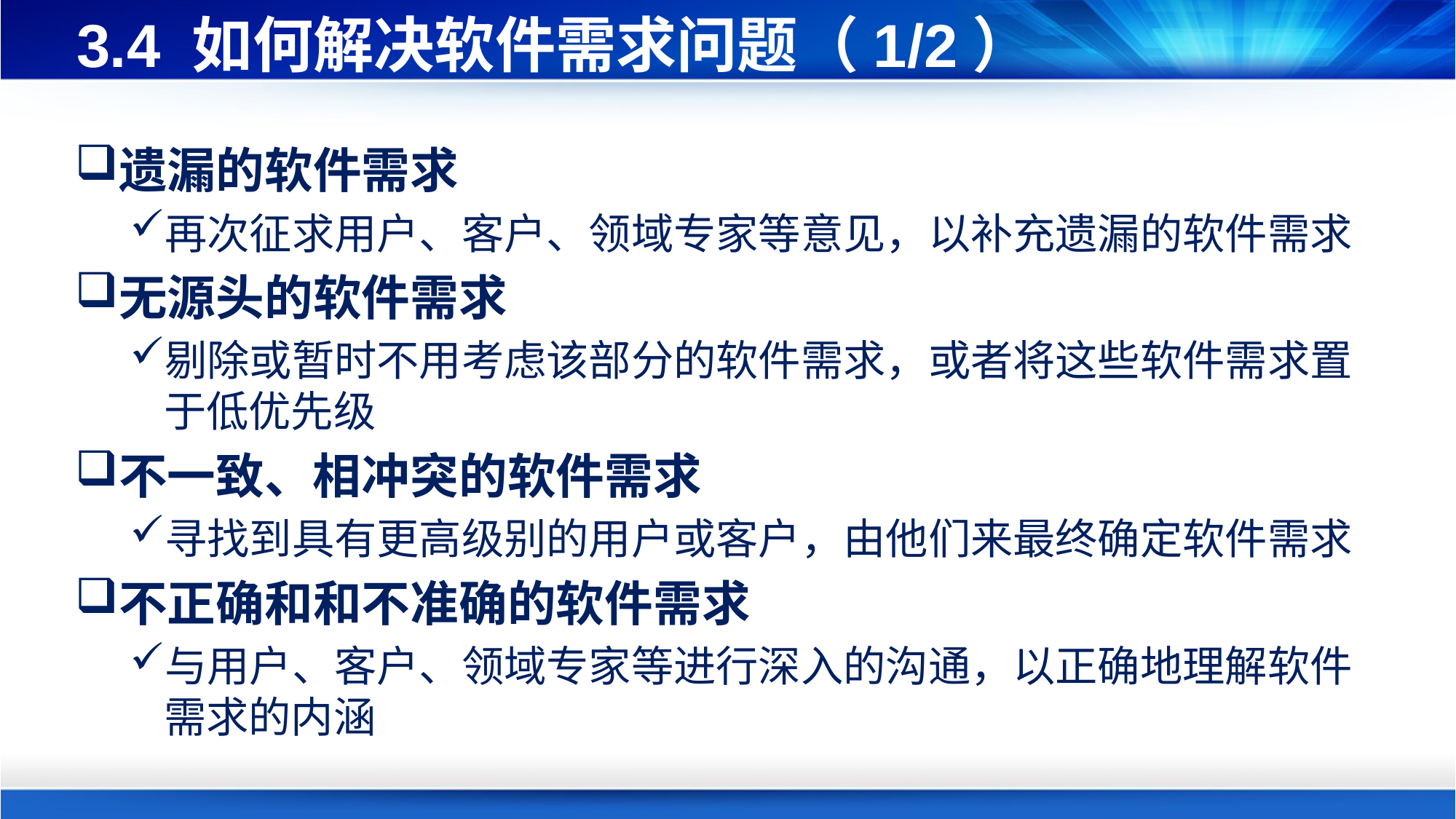

# 3.4 如何解决软件需求问题（1/2）
遗漏的软件需求
再次征求用户、客户、领域专家等意见，以补充遗漏的软件需求
无源头的软件需求
剔除或暂时不用考虑该部分的软件需求，或者将这些软件需求置于低优先级
不一致、相冲突的软件需求
寻找到具有更高级别的用户或客户，由他们来最终确定软件需求
不正确和和不准确的软件需求
与用户、客户、领域专家等进行深入的沟通，以正确地理解软件需求的内涵